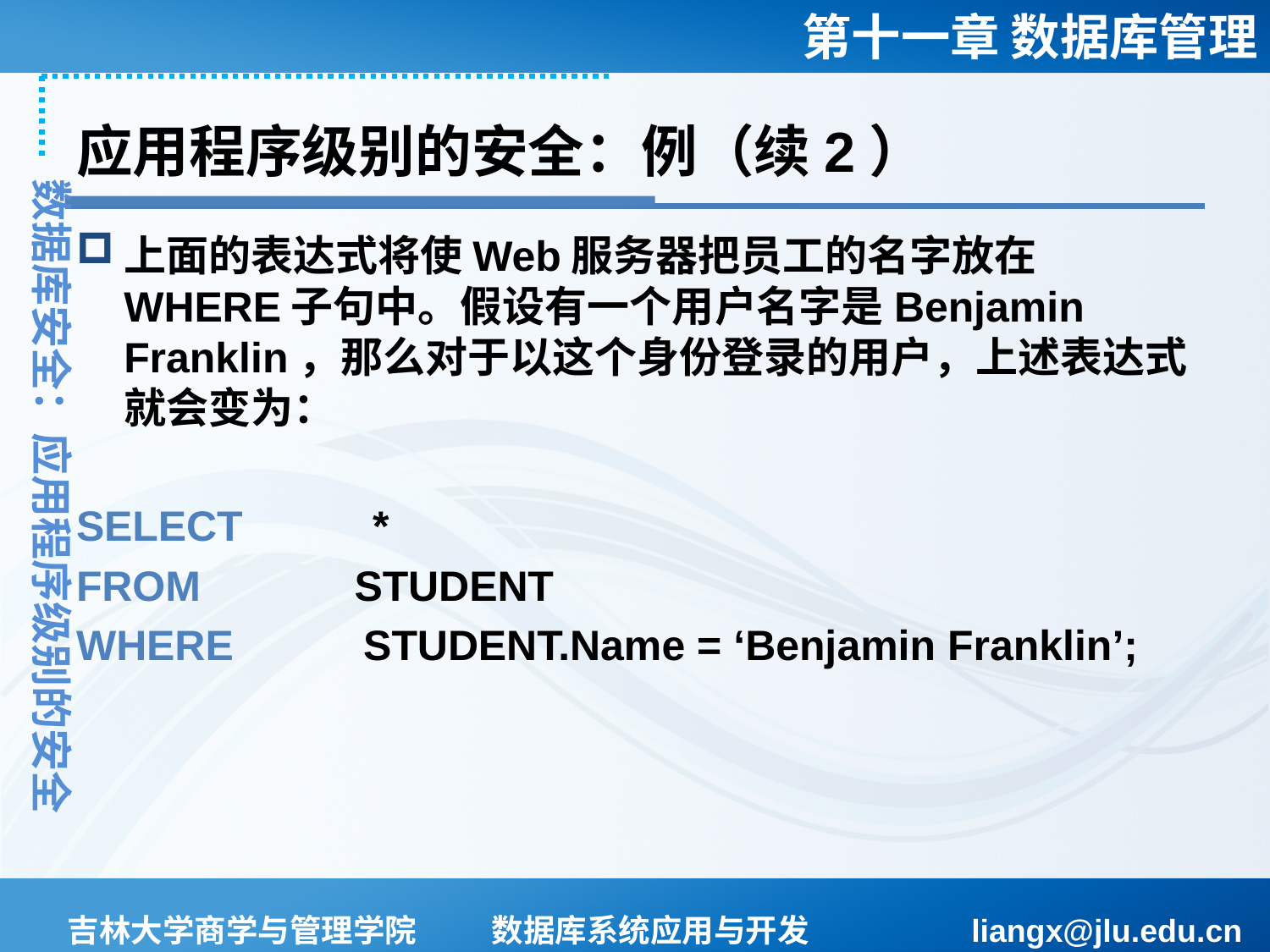

# 应用程序级别的安全：例（续2）
数据库安全：应用程序级别的安全
上面的表达式将使Web服务器把员工的名字放在WHERE子句中。假设有一个用户名字是Benjamin Franklin，那么对于以这个身份登录的用户，上述表达式就会变为：

SELECT           *
FROM             STUDENT
WHERE           STUDENT.Name = ‘Benjamin Franklin’;